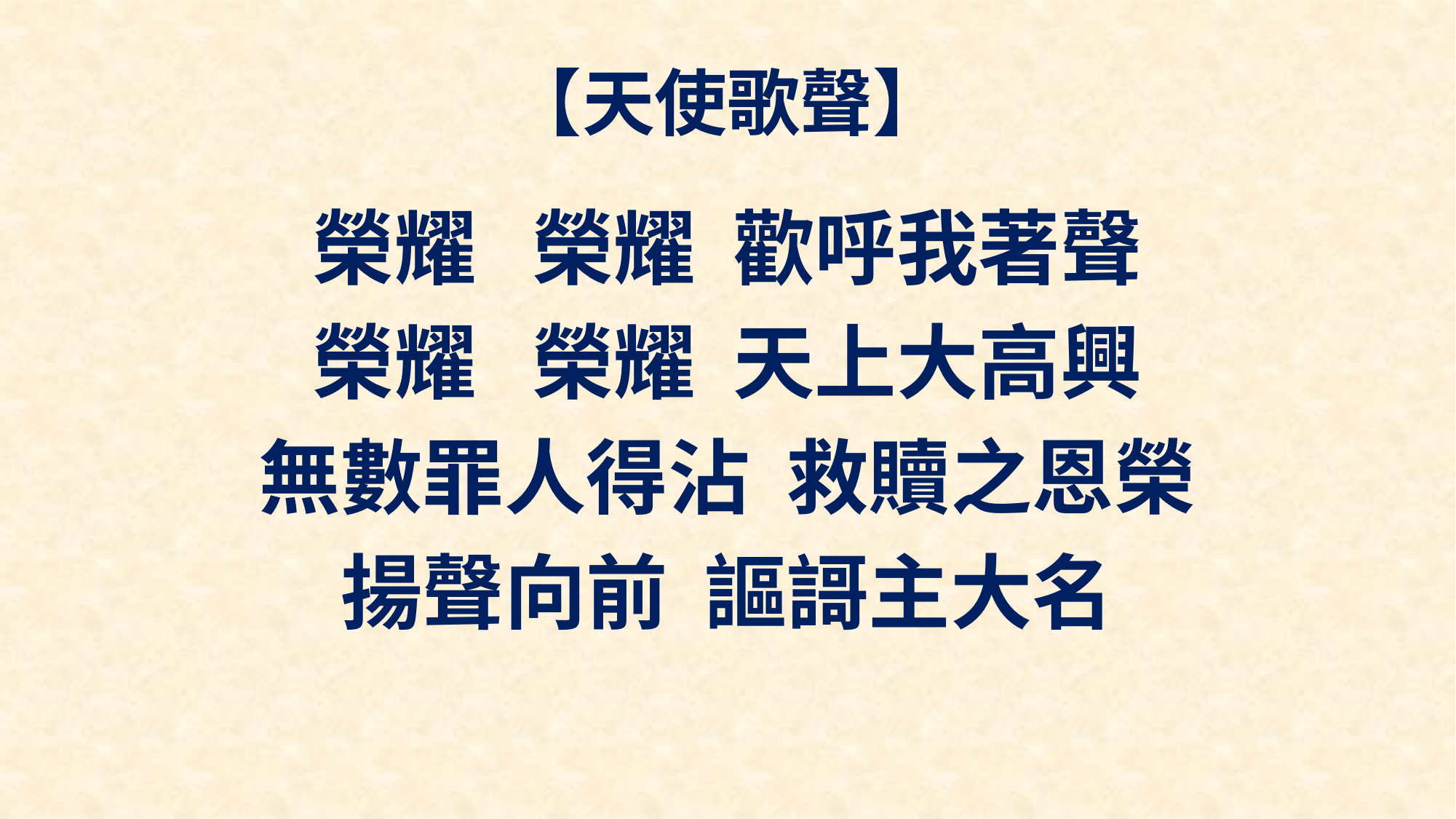

# 【天使歌聲】
榮耀   榮耀  歡呼我著聲
榮耀   榮耀  天上大高興
無數罪人得沾  救贖之恩榮
揚聲向前  謳謌主大名